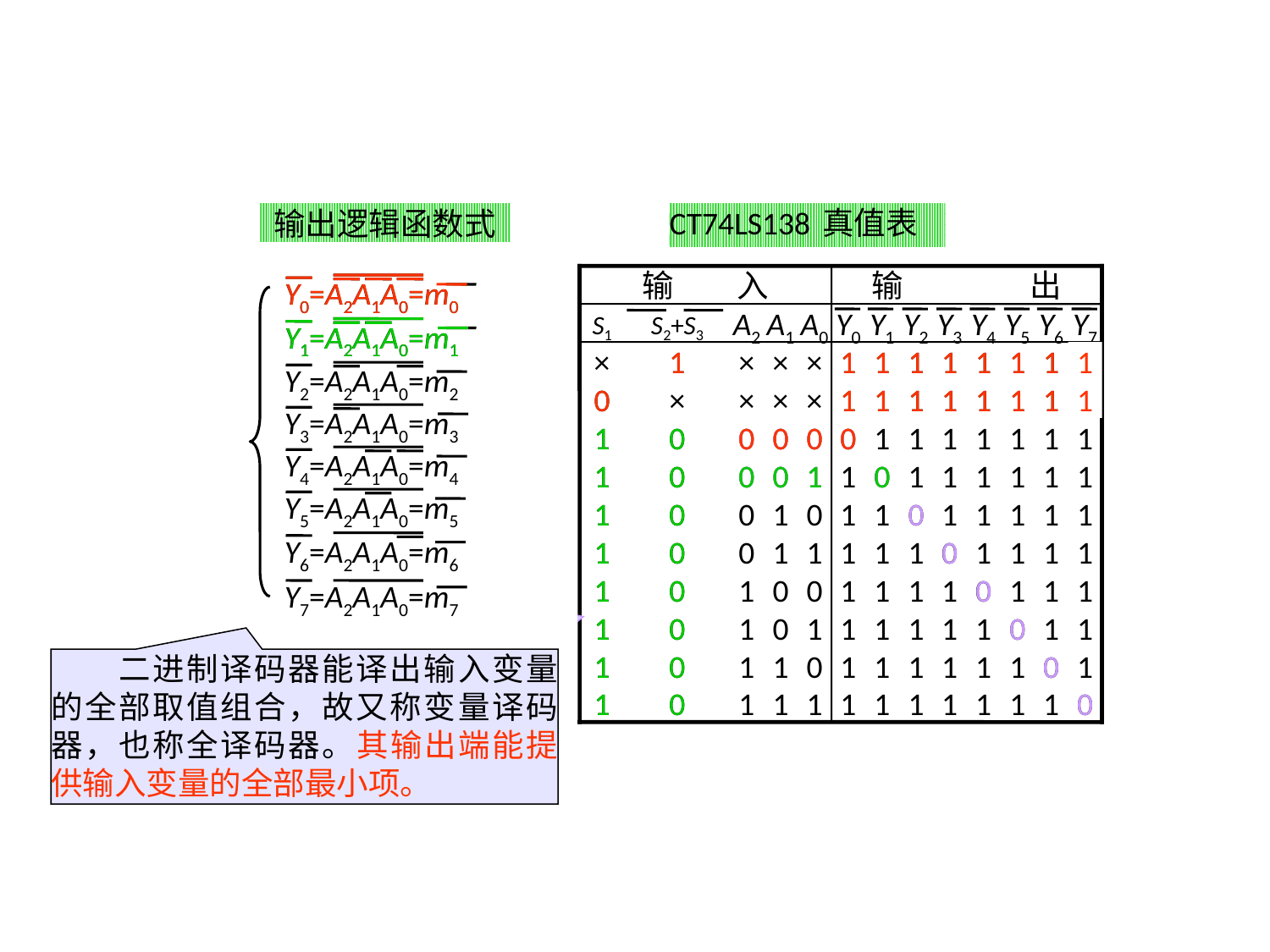

CT74LS138 真值表
输　　入

输　　　　出

A2
A1
A0
Y0
Y1
Y2
Y3
Y4
Y5
Y6
Y7
S1
S2+S3

×

1
×
×
×
1
1
1
1
1
1
1
1
0
×
×
×
×
1
1
1
1
1
1
1
1
1
0
0
0
0
0
1
1
1
1
1
1
1
1
0
0
0
1
1
0
1
1
1
1
1
1
1
0
0
1
0
1
1
0
1
1
1
1
1
1
0
0
1
1
1
1
1
0
1
1
1
1
1
0
1
0
0
1
1
1
1
0
1
1
1
1
0
1
0
1
1
1
1
1
1
0
1
1
1
0
1
1
0
1
1
1
1
1
1
0
1
1
0
1
1
1
1
1
1
1
1
1
1
0

输出逻辑函数式
Y0=A2A1A0=m0

Y1=A2A1A0=m1

Y2=A2A1A0=m2

Y3=A2A1A0=m3

Y4=A2A1A0=m4

Y5=A2A1A0=m5

Y6=A2A1A0=m6

Y7=A2A1A0=m7

Y0=A2A1A0=m0

Y1=A2A1A0=m1

1
1
1
1
1
1
1
1
1
0
1
1
1
1
1
1
1
1
禁止译码
1
0
1
0
1
0
1
0
1
0
1
0
1
0
1
0
0
0
0
0
0
0
0
0
0
0
1
0
0
0
1
0
允许译码器工作
0
0
0
0
0
0
 Y7 ~ Y0 由输入二进制码 A2、A1、A0 的取值决定。

　　二进制译码器能译出输入变量的全部取值组合，故又称变量译码器，也称全译码器。其输出端能提供输入变量的全部最小项。